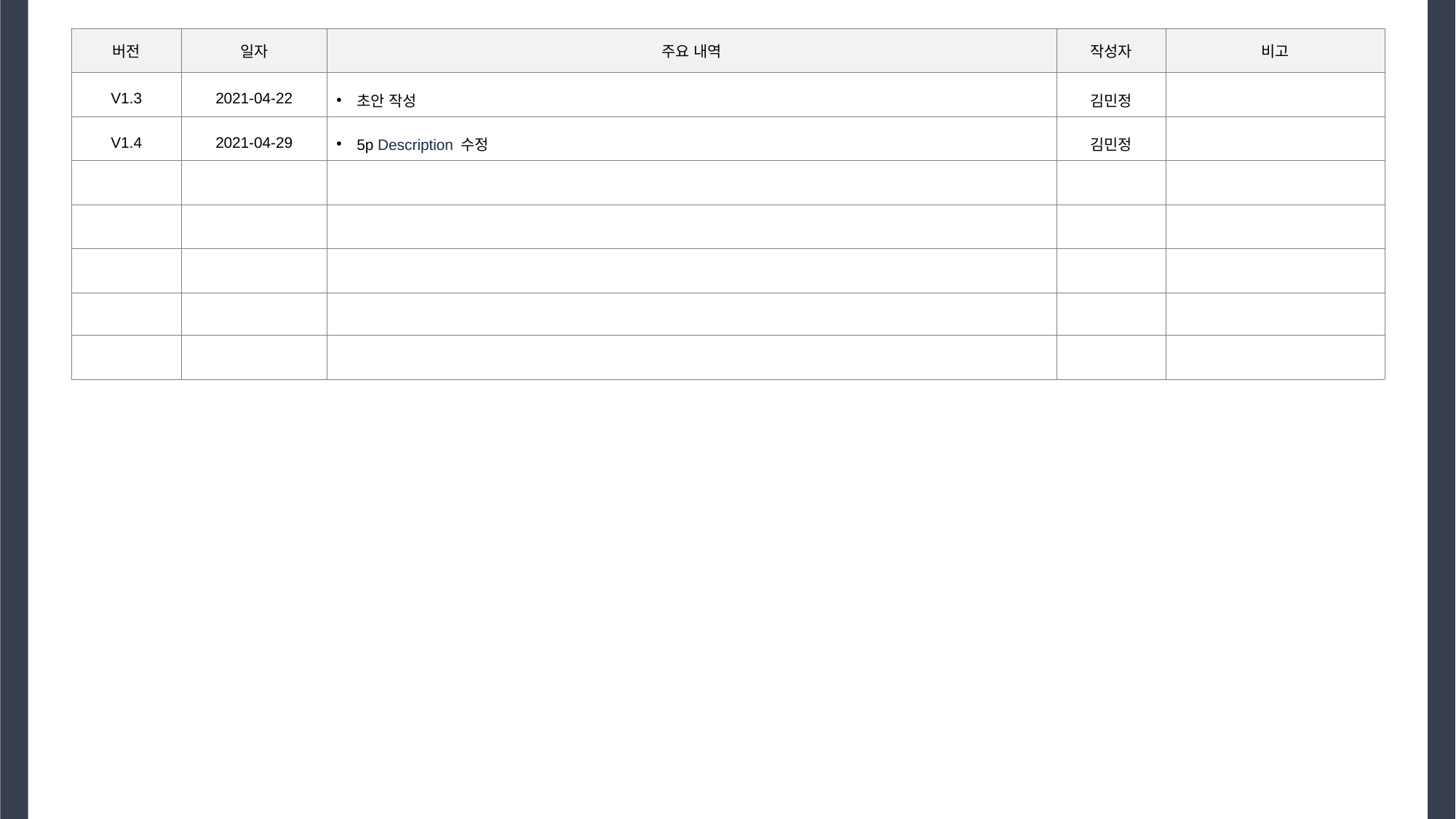

계정이력
| 버전 | 일자 | 주요 내역 | 작성자 | 비고 |
| --- | --- | --- | --- | --- |
| V1.3 | 2021-04-22 | 초안 작성 | 김민정 |  |
| V1.4 | 2021-04-29 | 5p Description 수정 | 김민정 |  |
|  |  |  |  |  |
|  |  |  |  |  |
|  |  |  |  |  |
|  |  |  |  |  |
|  |  |  |  |  |
2